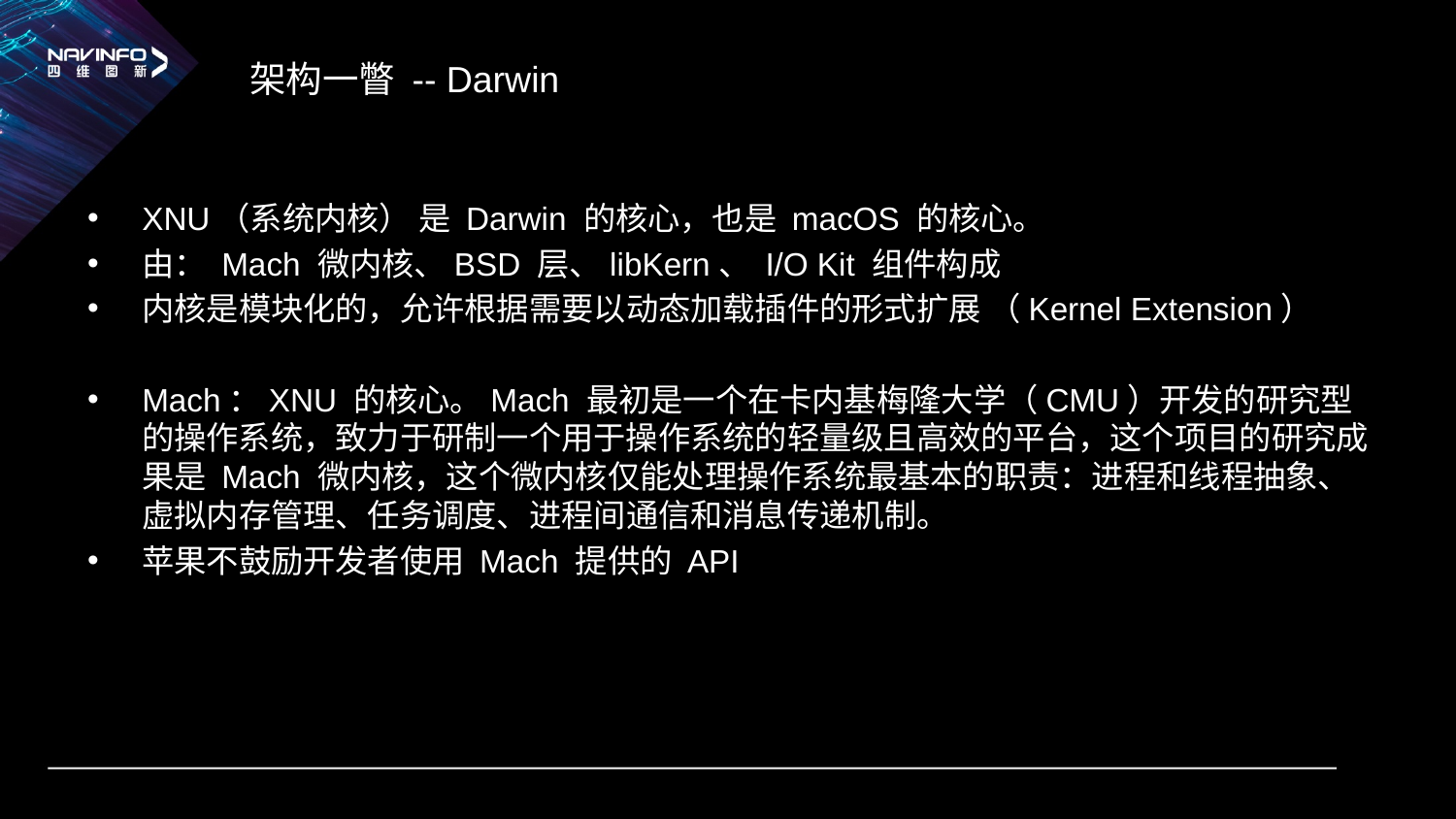

# 架构一瞥 -- Darwin
XNU（系统内核） 是 Darwin 的核心，也是 macOS 的核心。
由： Mach 微内核、BSD 层、libKern、 I/O Kit 组件构成
内核是模块化的，允许根据需要以动态加载插件的形式扩展 （Kernel Extension）

Mach：XNU 的核心。Mach 最初是一个在卡内基梅隆大学（CMU）开发的研究型的操作系统，致力于研制一个用于操作系统的轻量级且高效的平台，这个项目的研究成果是 Mach 微内核，这个微内核仅能处理操作系统最基本的职责：进程和线程抽象、虚拟内存管理、任务调度、进程间通信和消息传递机制。
苹果不鼓励开发者使用 Mach 提供的 API